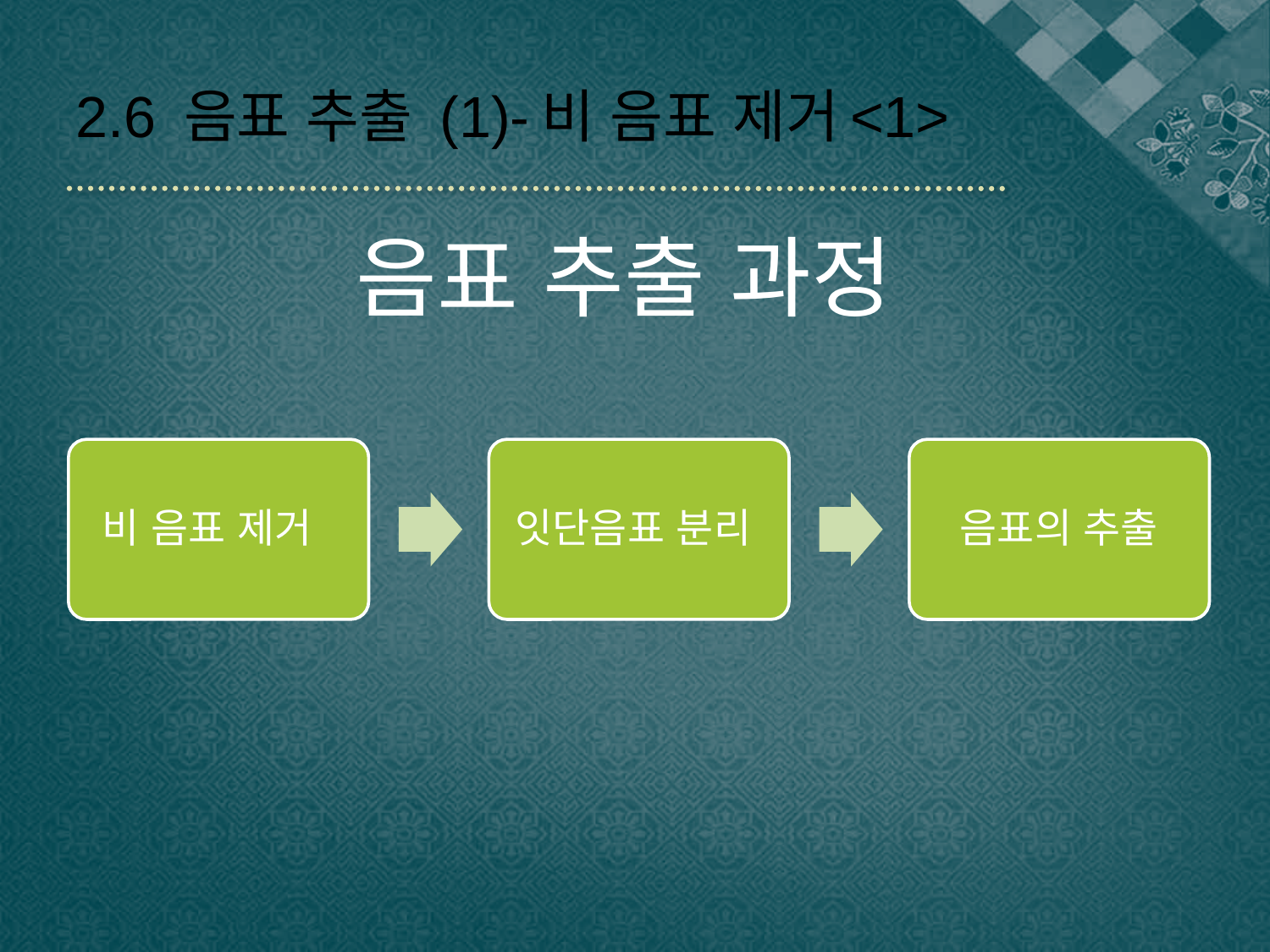

# 2.6 음표 추출 (1)-비 음표 제거<1>
비 음표 제거

잇단음표 분리

음표의 추출
음표 추출 과정